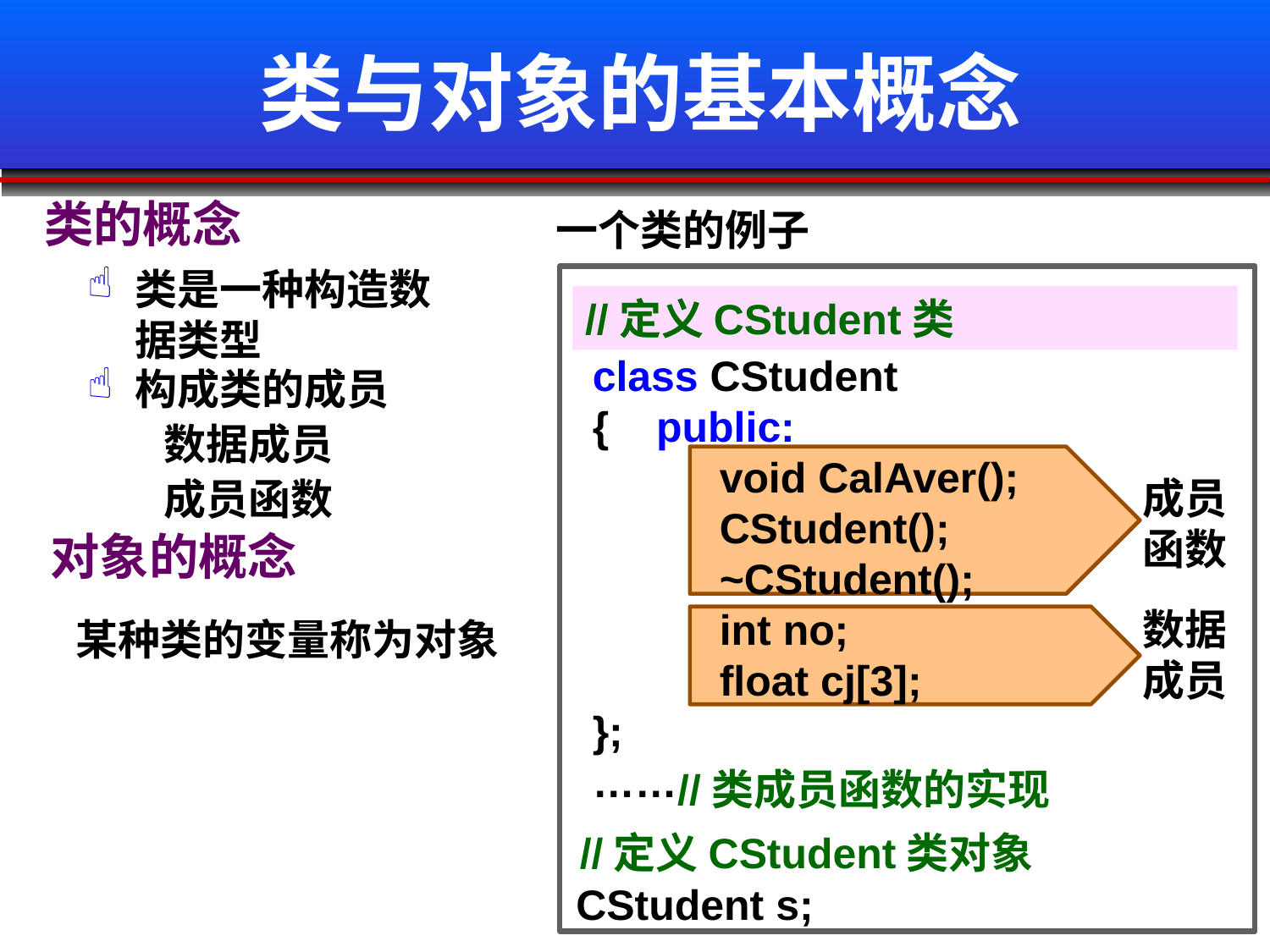

# 类与对象的基本概念
类的概念
一个类的例子
类是一种构造数据类型

//定义CStudent类
class CStudent
{    public:
	void CalAver();
	CStudent();
	~CStudent();
  	int no;
	float cj[3];
};
……
构成类的成员
       数据成员
       成员函数

成员函数
 对象的概念
数据成员

某种类的变量称为对象
//类成员函数的实现
//定义CStudent类对象
CStudent s;